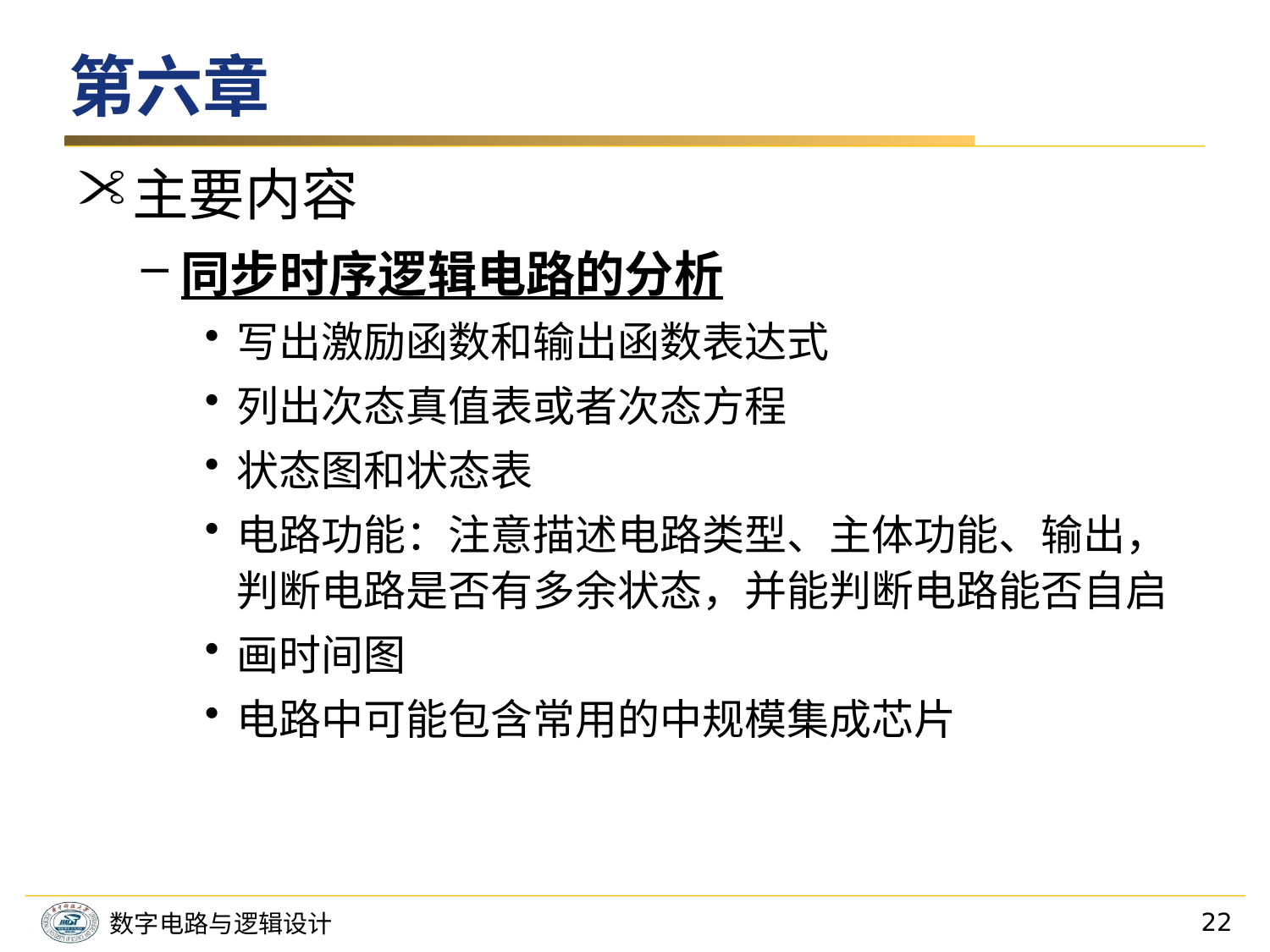

# 第六章
主要内容
同步时序逻辑电路的分析
写出激励函数和输出函数表达式
列出次态真值表或者次态方程
状态图和状态表
电路功能：注意描述电路类型、主体功能、输出，判断电路是否有多余状态，并能判断电路能否自启
画时间图
电路中可能包含常用的中规模集成芯片
22
数字电路与逻辑设计